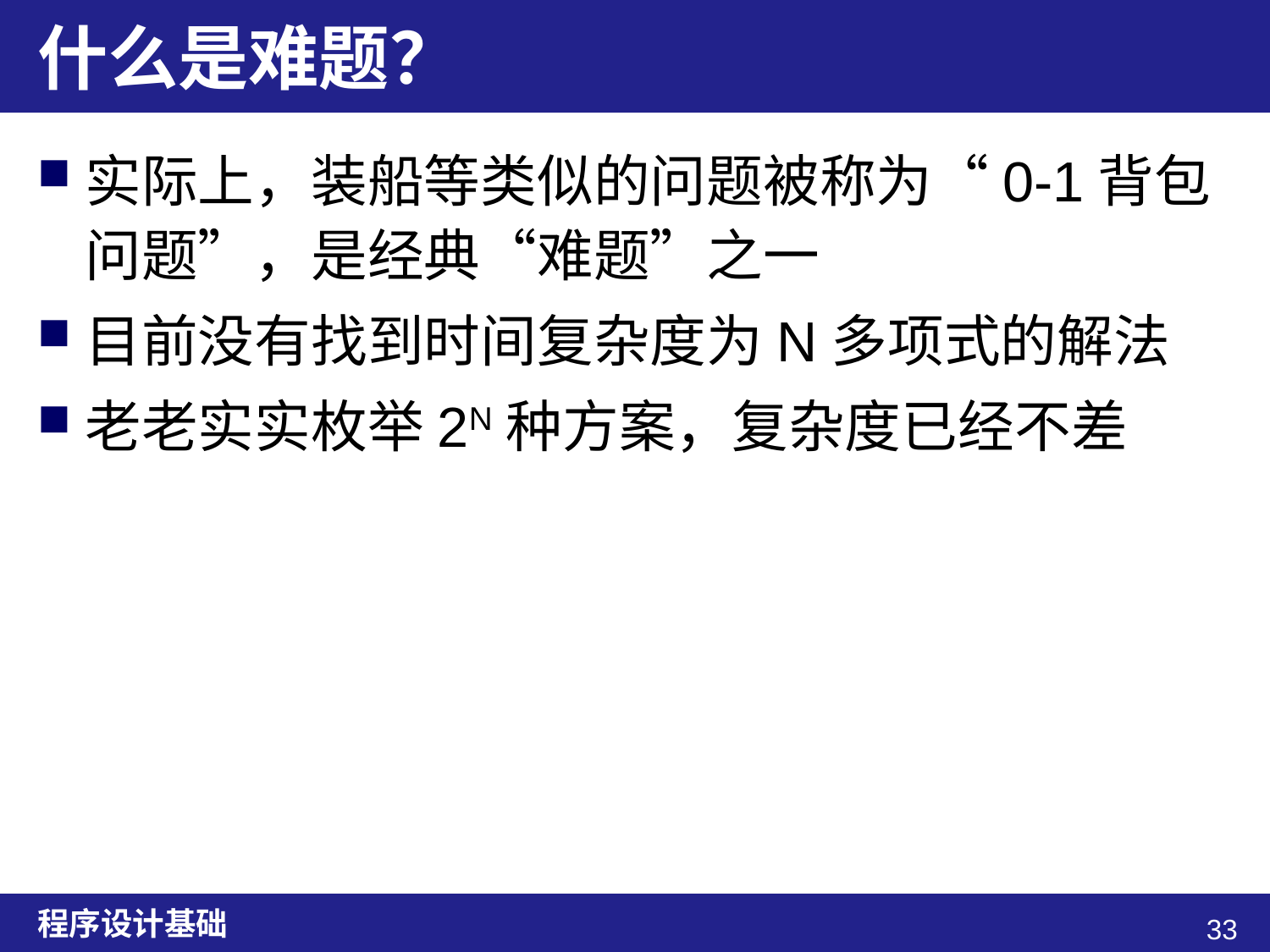

# 什么是难题？
实际上，装船等类似的问题被称为“0-1背包问题”，是经典“难题”之一
目前没有找到时间复杂度为N多项式的解法
老老实实枚举2N种方案，复杂度已经不差